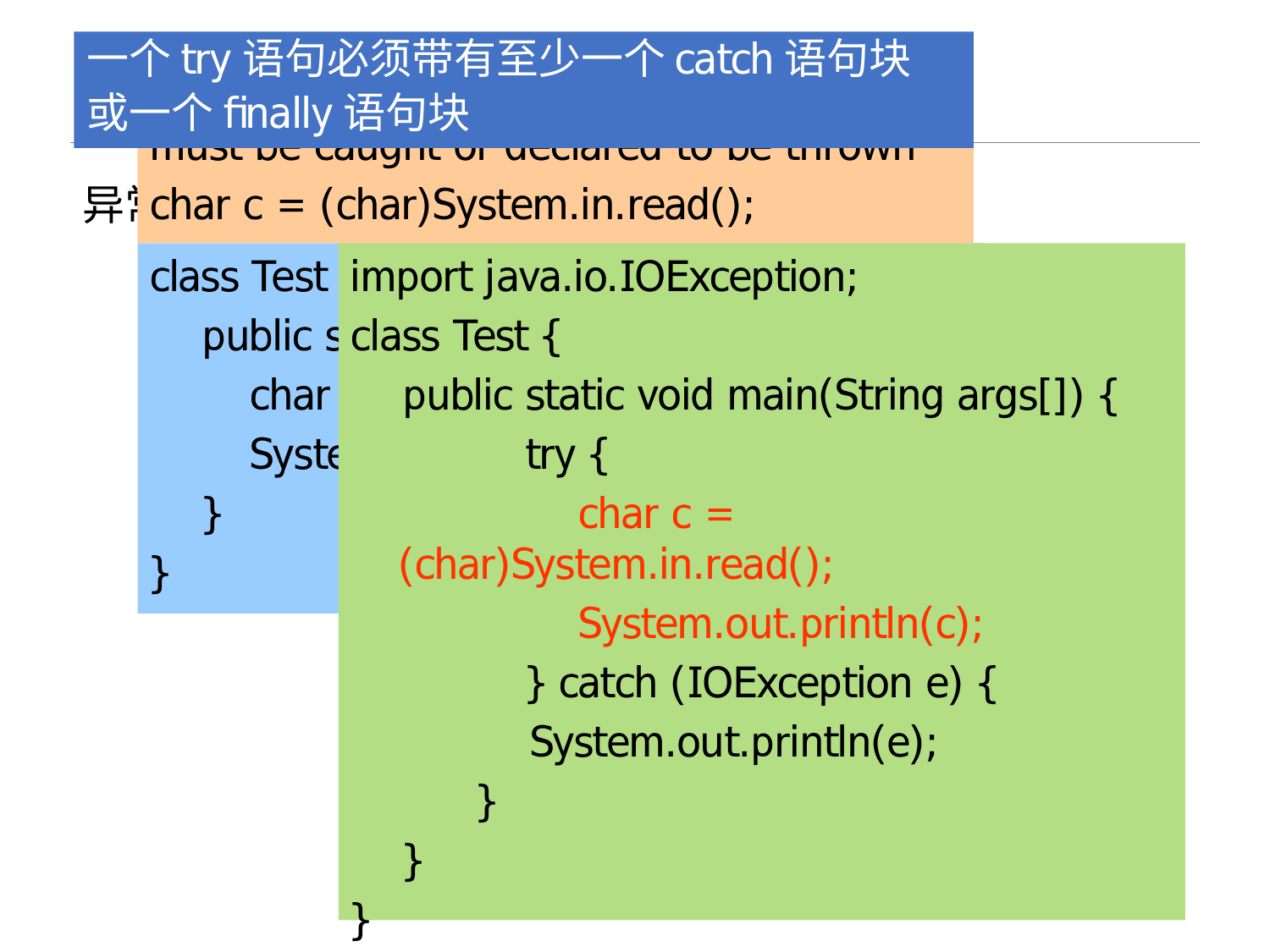

# 异常(Exception)
一个try语句必须带有至少一个catch语句块
或一个finally语句块
unreported exception java.io.IOException;
must be caught or declared to be thrown
char c = (char)System.in.read();
异常处理器(exception handler)
try程序块
构造一个异常处理器，封装一些抛出异常的语句
try {
    Java 语句块; //指一个或多个抛出异常的Java语句
}
class Test {
    public static void main(String args[]) {
	    char c = (char)System.in.read();
   	    System.out.println(c);
    }
}
import java.io.IOException;
class Test {
    public static void main(String args[]) {
    	try {
    	    char c = (char)System.in.read();
    	    System.out.println(c);
    	} catch (IOException e) {
	          System.out.println(e);
	      }
    }
}
33